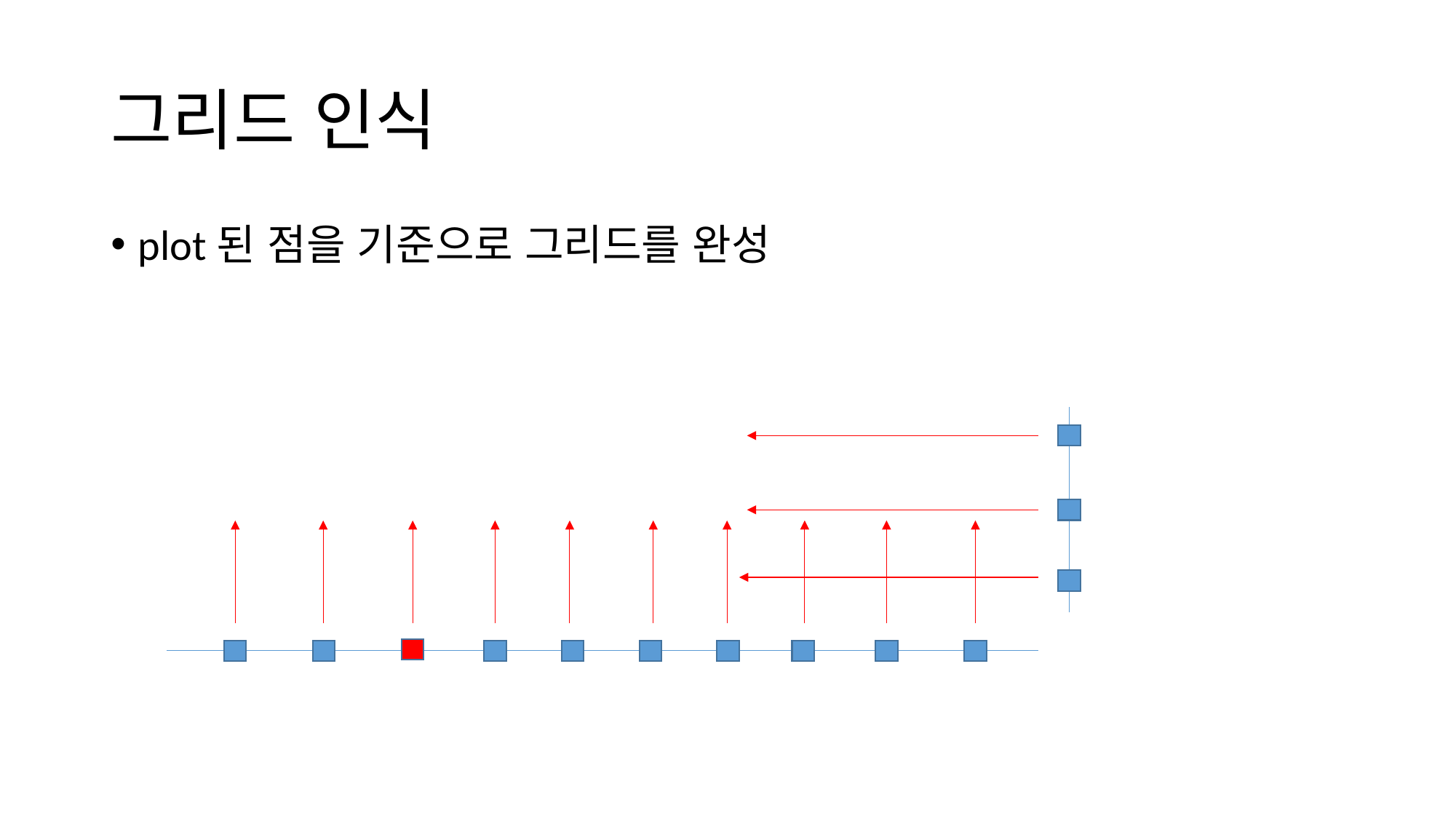

# 그리드 인식
plot된 점을 기준으로 그리드를 완성